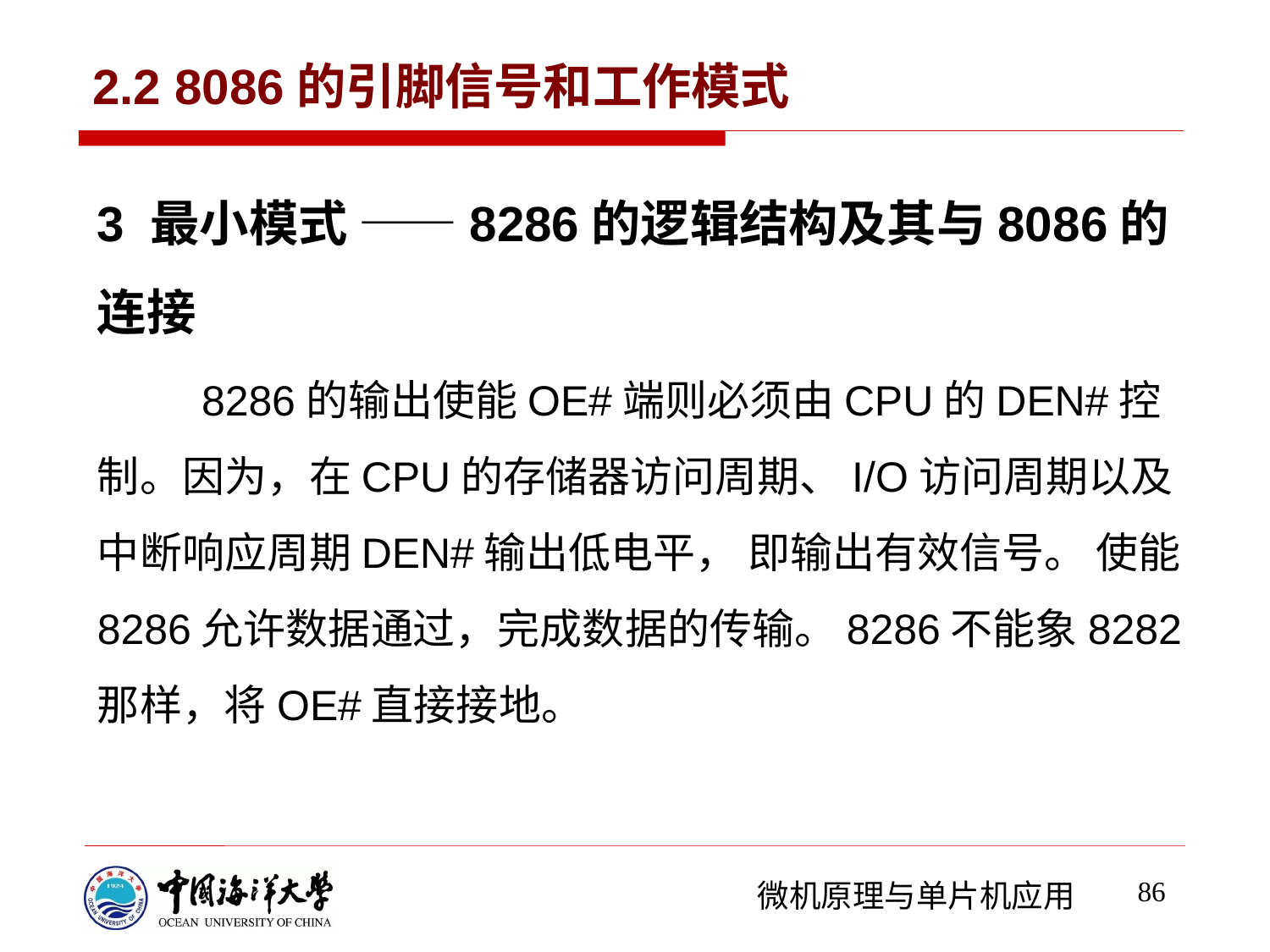

# 2.2 8086的引脚信号和工作模式
3 最小模式 ——8286的逻辑结构及其与8086的连接
　　 8286的输出使能OE#端则必须由CPU的DEN#控制。因为，在CPU的存储器访问周期、I/O访问周期以及中断响应周期DEN#输出低电平， 即输出有效信号。 使能8286允许数据通过，完成数据的传输。8286不能象8282那样，将OE#直接接地。

86